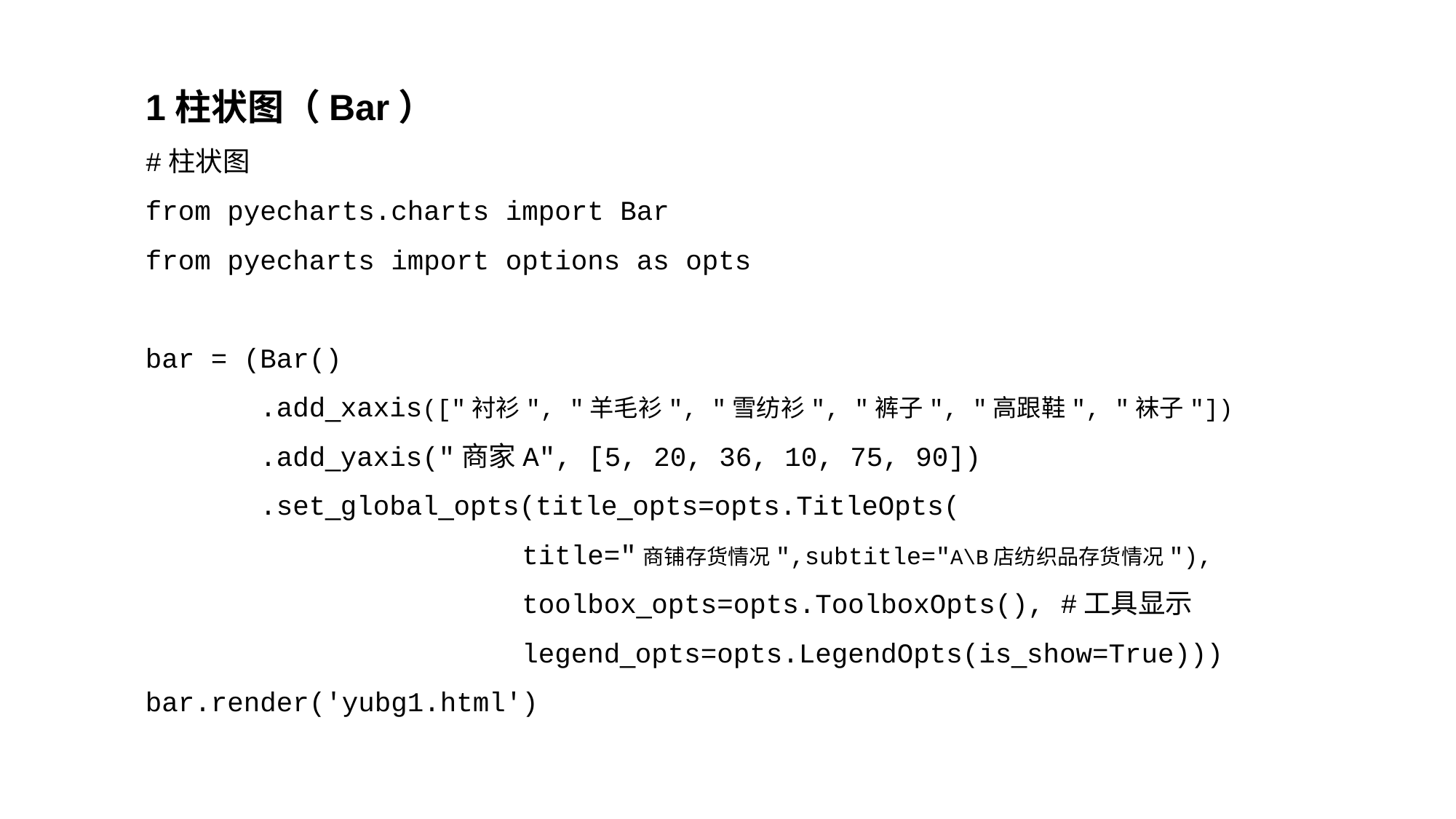

1柱状图（Bar）
#柱状图
from pyecharts.charts import Bar
from pyecharts import options as opts

bar = (Bar()
       .add_xaxis(["衬衫", "羊毛衫", "雪纺衫", "裤子", "高跟鞋", "袜子"])
       .add_yaxis("商家A", [5, 20, 36, 10, 75, 90])
       .set_global_opts(title_opts=opts.TitleOpts(
                       title="商铺存货情况",subtitle="A\B店纺织品存货情况"),
                       toolbox_opts=opts.ToolboxOpts(), #工具显示
                       legend_opts=opts.LegendOpts(is_show=True)))
bar.render('yubg1.html')